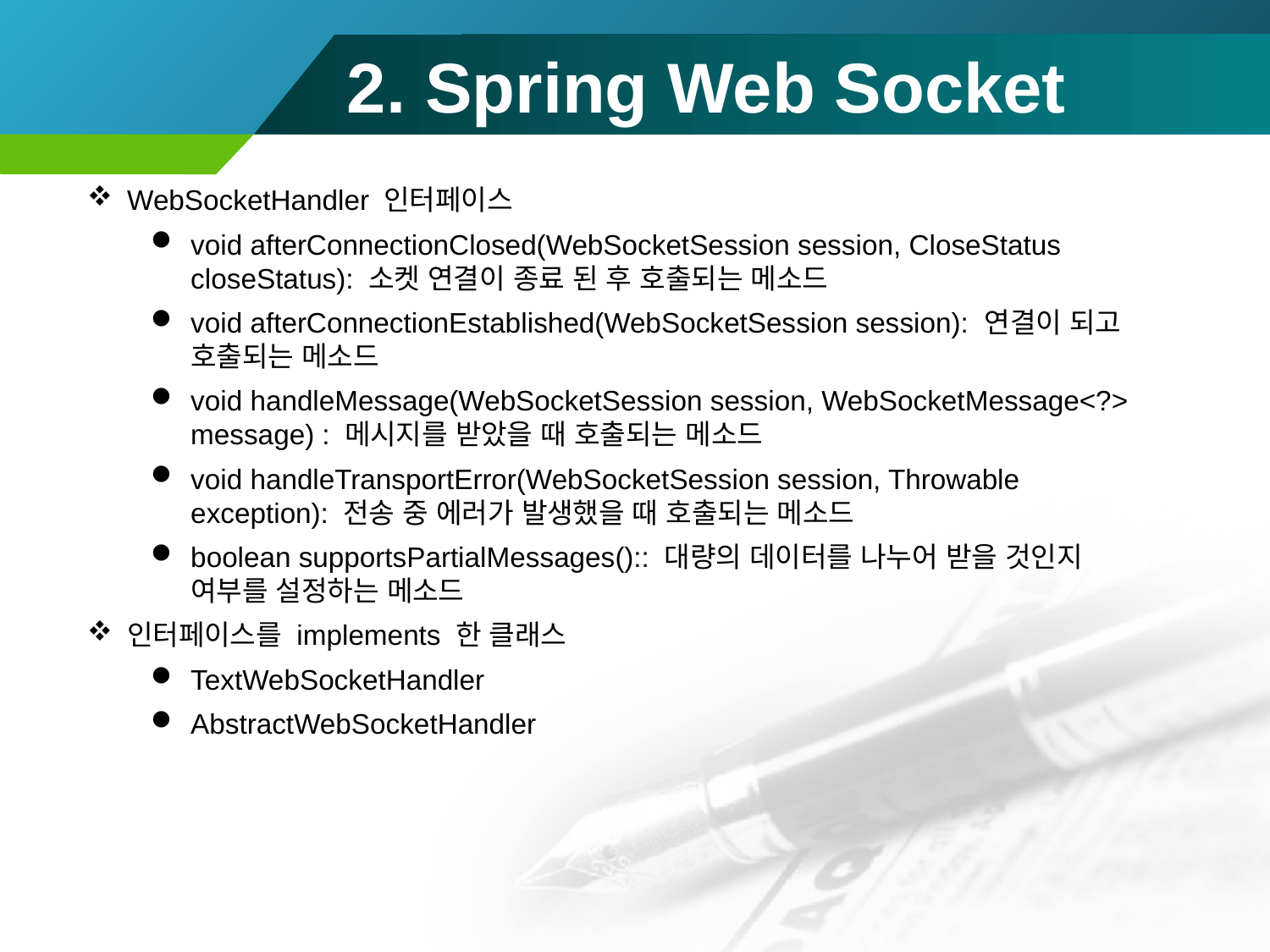

# 2. Spring Web Socket
WebSocketHandler 인터페이스
void afterConnectionClosed(WebSocketSession session, CloseStatus closeStatus): 소켓 연결이 종료 된 후 호출되는 메소드
void afterConnectionEstablished(WebSocketSession session): 연결이 되고 호출되는 메소드
void handleMessage(WebSocketSession session, WebSocketMessage<?> message) : 메시지를 받았을 때 호출되는 메소드
void handleTransportError(WebSocketSession session, Throwable exception): 전송 중 에러가 발생했을 때 호출되는 메소드
boolean supportsPartialMessages():: 대량의 데이터를 나누어 받을 것인지 여부를 설정하는 메소드
인터페이스를 implements 한 클래스
TextWebSocketHandler
AbstractWebSocketHandler